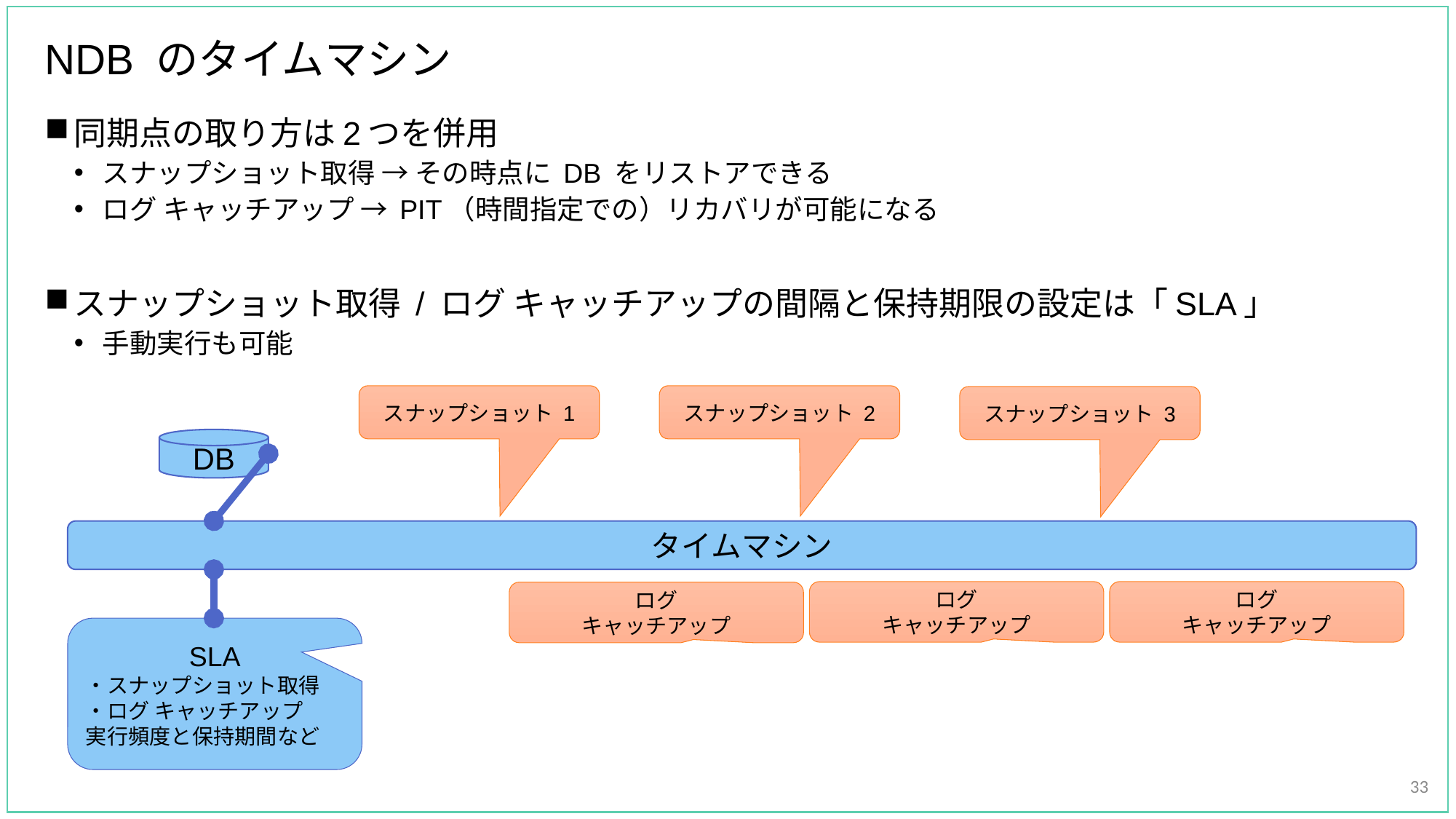

# NDB のタイムマシン
同期点の取り方は2つを併用
スナップショット取得 → その時点に DB をリストアできる
ログ キャッチアップ → PIT（時間指定での）リカバリが可能になる

スナップショット取得 / ログ キャッチアップの間隔と保持期限の設定は「SLA」
手動実行も可能

スナップショット 2
スナップショット 1
スナップショット 3
DB
タイムマシン
ログ
キャッチアップ
ログ
キャッチアップ
ログ
キャッチアップ
SLA
・スナップショット取得
・ログ キャッチアップ
実行頻度と保持期間など
33